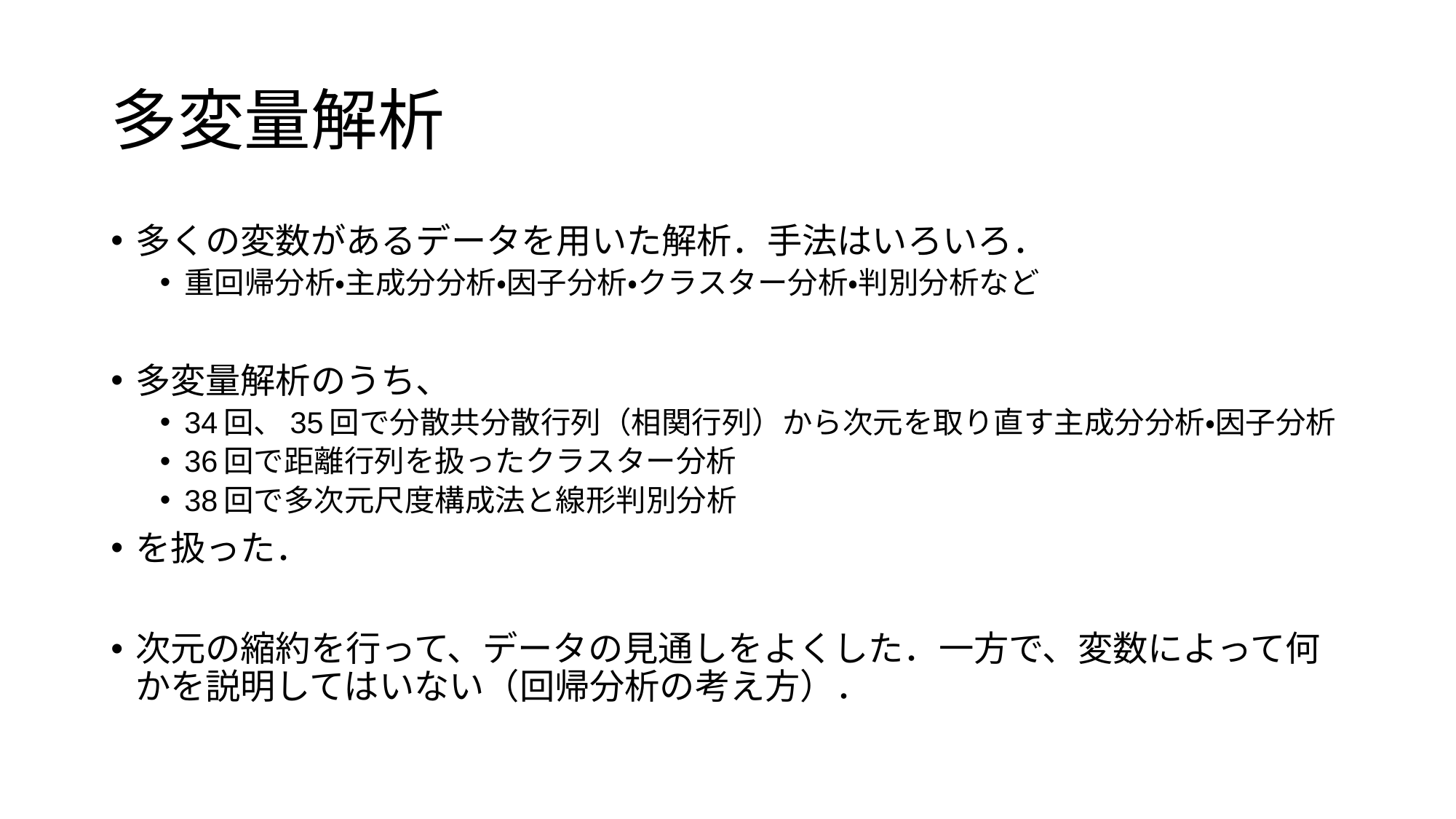

# 多変量解析
多くの変数があるデータを用いた解析．手法はいろいろ．
重回帰分析・主成分分析・因子分析・クラスター分析・判別分析など

多変量解析のうち、
34回、35回で分散共分散行列（相関行列）から次元を取り直す主成分分析・因子分析
36回で距離行列を扱ったクラスター分析
38回で多次元尺度構成法と線形判別分析
を扱った．

次元の縮約を行って、データの見通しをよくした．一方で、変数によって何かを説明してはいない（回帰分析の考え方）．